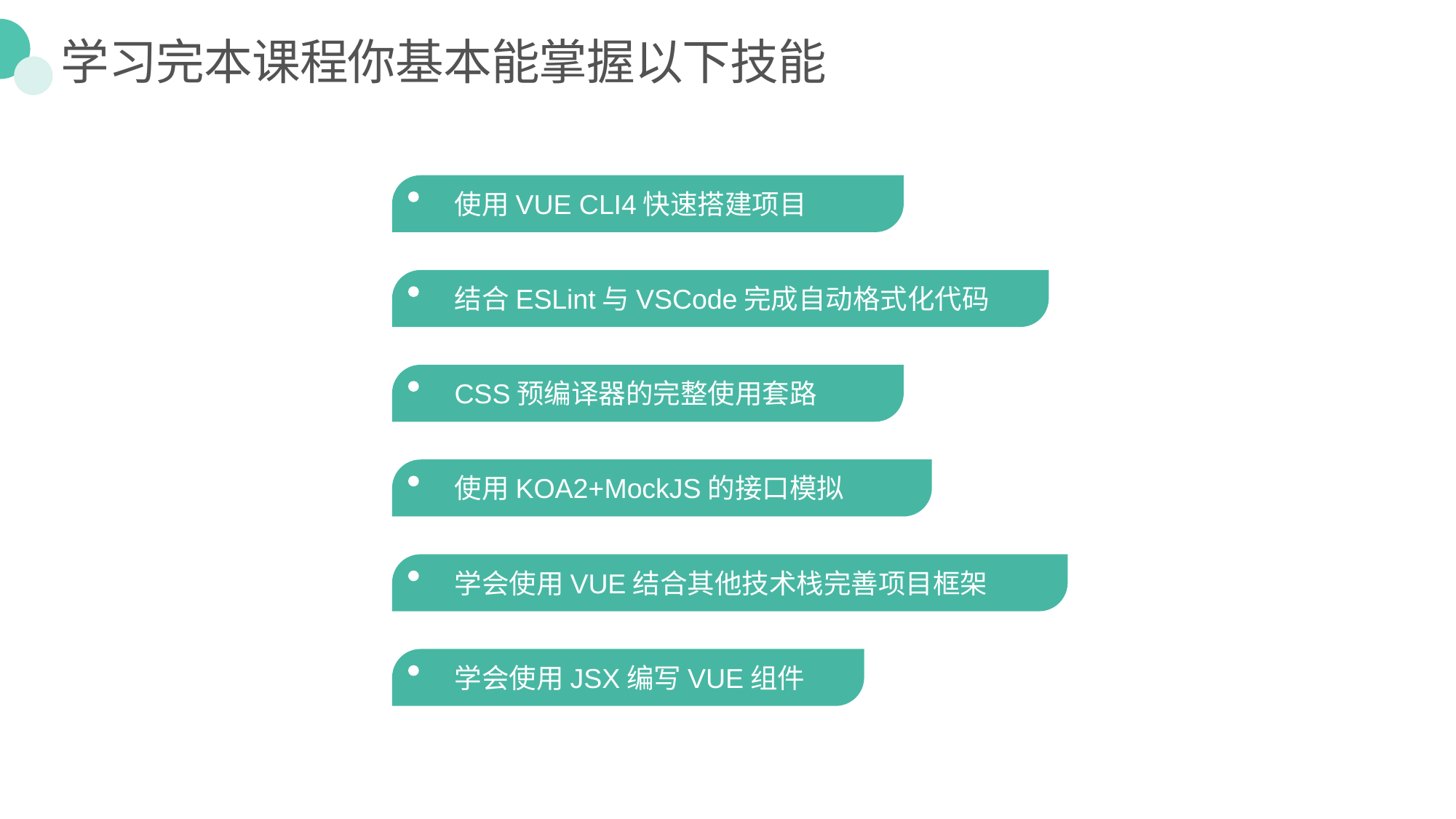

学习完本课程你基本能掌握以下技能

使用VUE CLI4快速搭建项目

结合ESLint与VSCode完成自动格式化代码

CSS预编译器的完整使用套路

使用KOA2+MockJS的接口模拟

学会使用VUE结合其他技术栈完善项目框架

学会使用JSX编写VUE组件